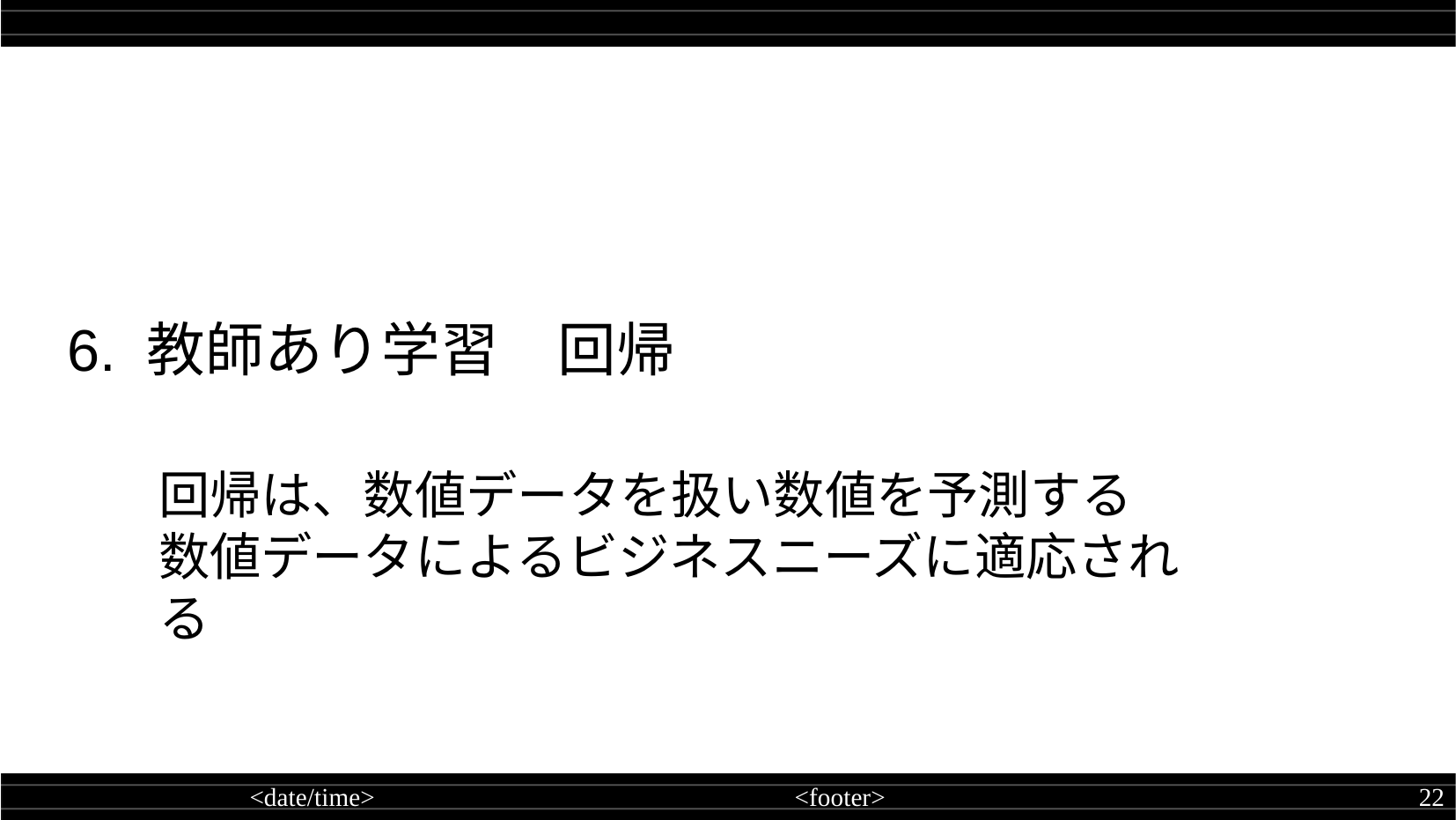

6. 教師あり学習　回帰
回帰は、数値データを扱い数値を予測する
数値データによるビジネスニーズに適応される